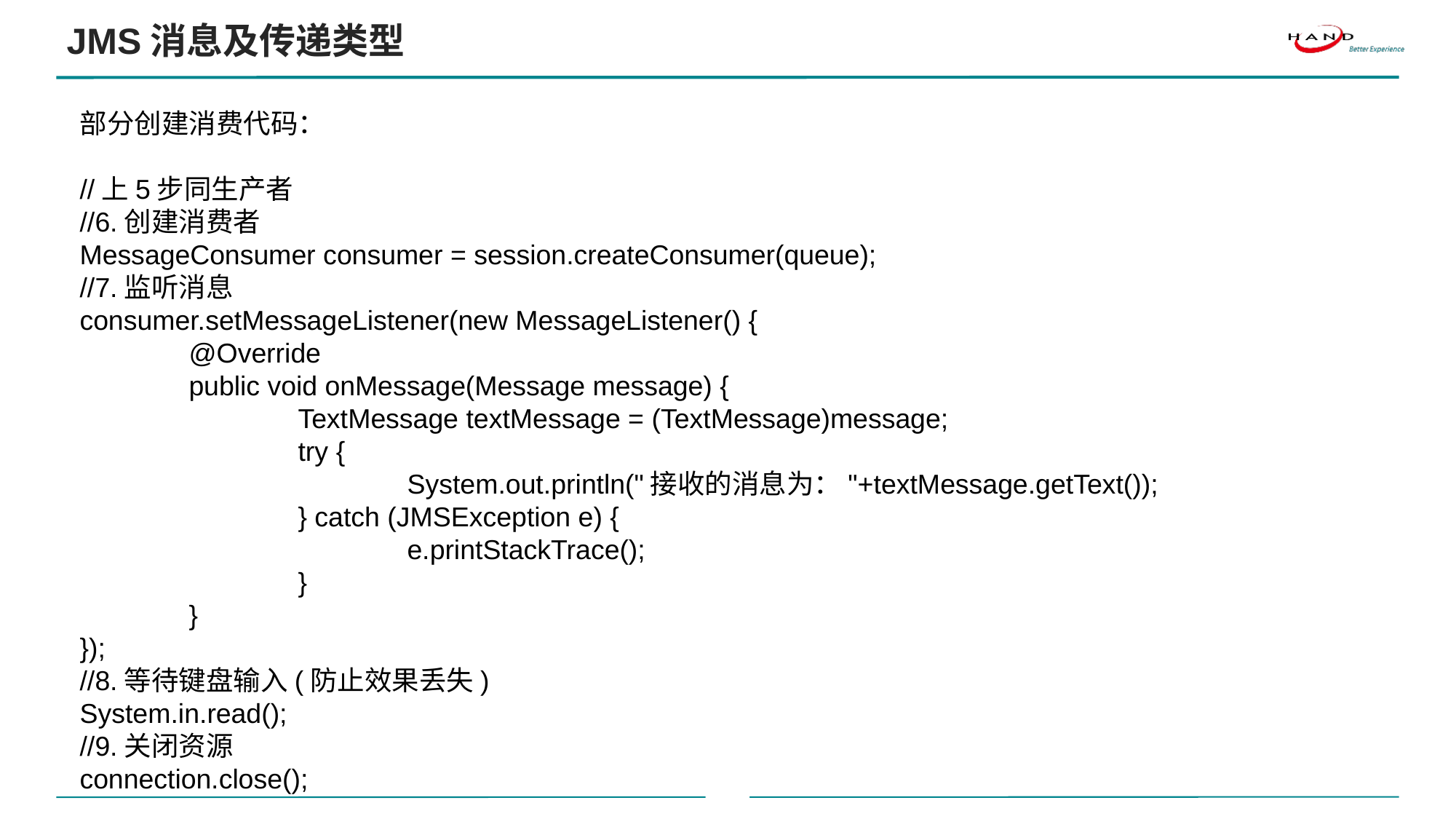

JMS消息及传递类型
部分创建消费代码：

//上5步同生产者
//6.创建消费者
MessageConsumer consumer = session.createConsumer(queue);
//7.监听消息
consumer.setMessageListener(new MessageListener() {
	@Override
	public void onMessage(Message message) {
		TextMessage textMessage = (TextMessage)message;
		try {
			System.out.println("接收的消息为："+textMessage.getText());
		} catch (JMSException e) {
			e.printStackTrace();
		}
	}
});
//8.等待键盘输入(防止效果丢失)
System.in.read();
//9.关闭资源
connection.close();
9